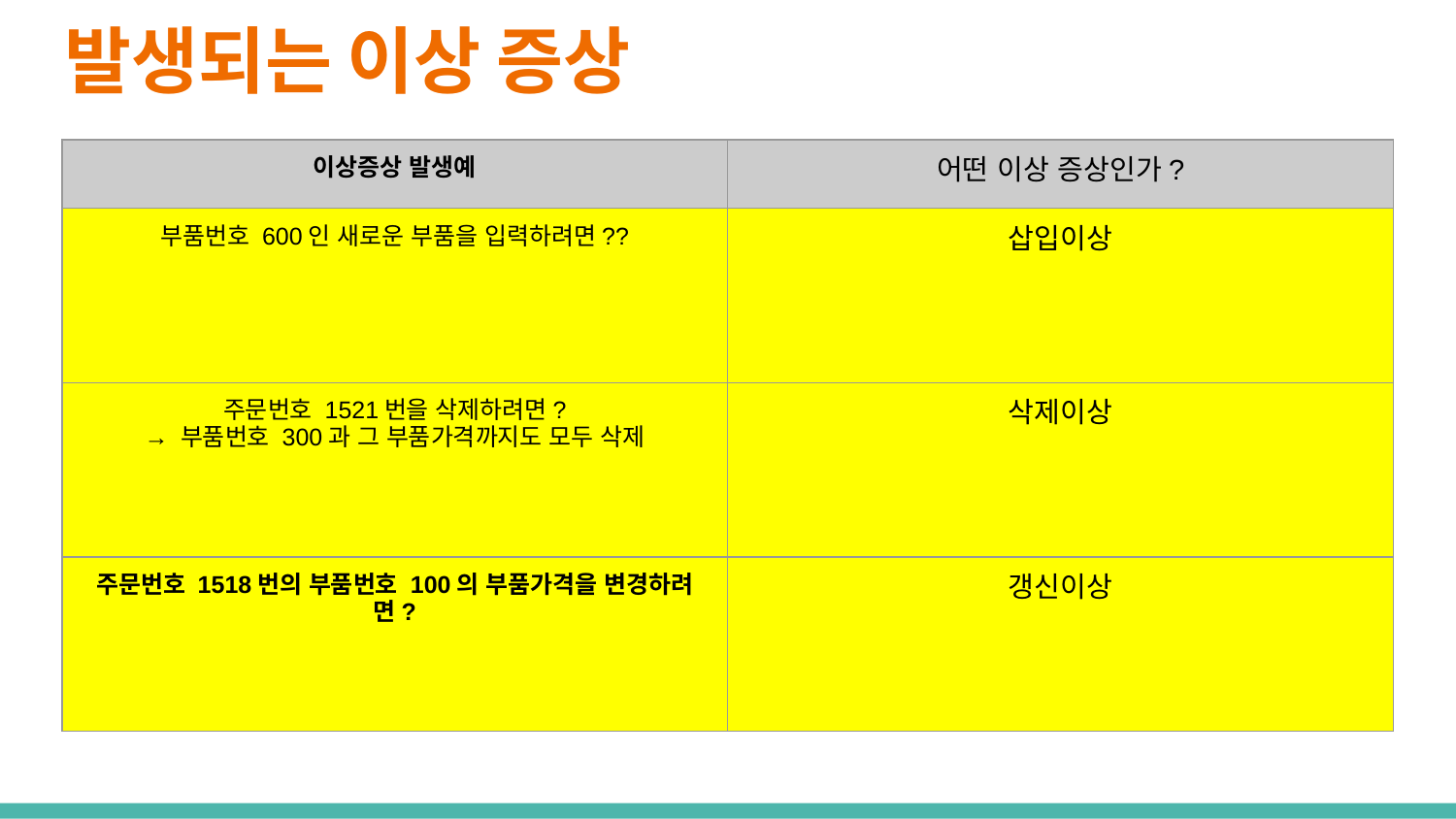

# 발생되는 이상 증상
| 이상증상 발생예 | 어떤 이상 증상인가? |
| --- | --- |
| 부품번호 600인 새로운 부품을 입력하려면?? | 삽입이상 |
| 주문번호 1521번을 삭제하려면? → 부품번호 300과 그 부품가격까지도 모두 삭제 | 삭제이상 |
| 주문번호 1518번의 부품번호 100의 부품가격을 변경하려면? | 갱신이상 |